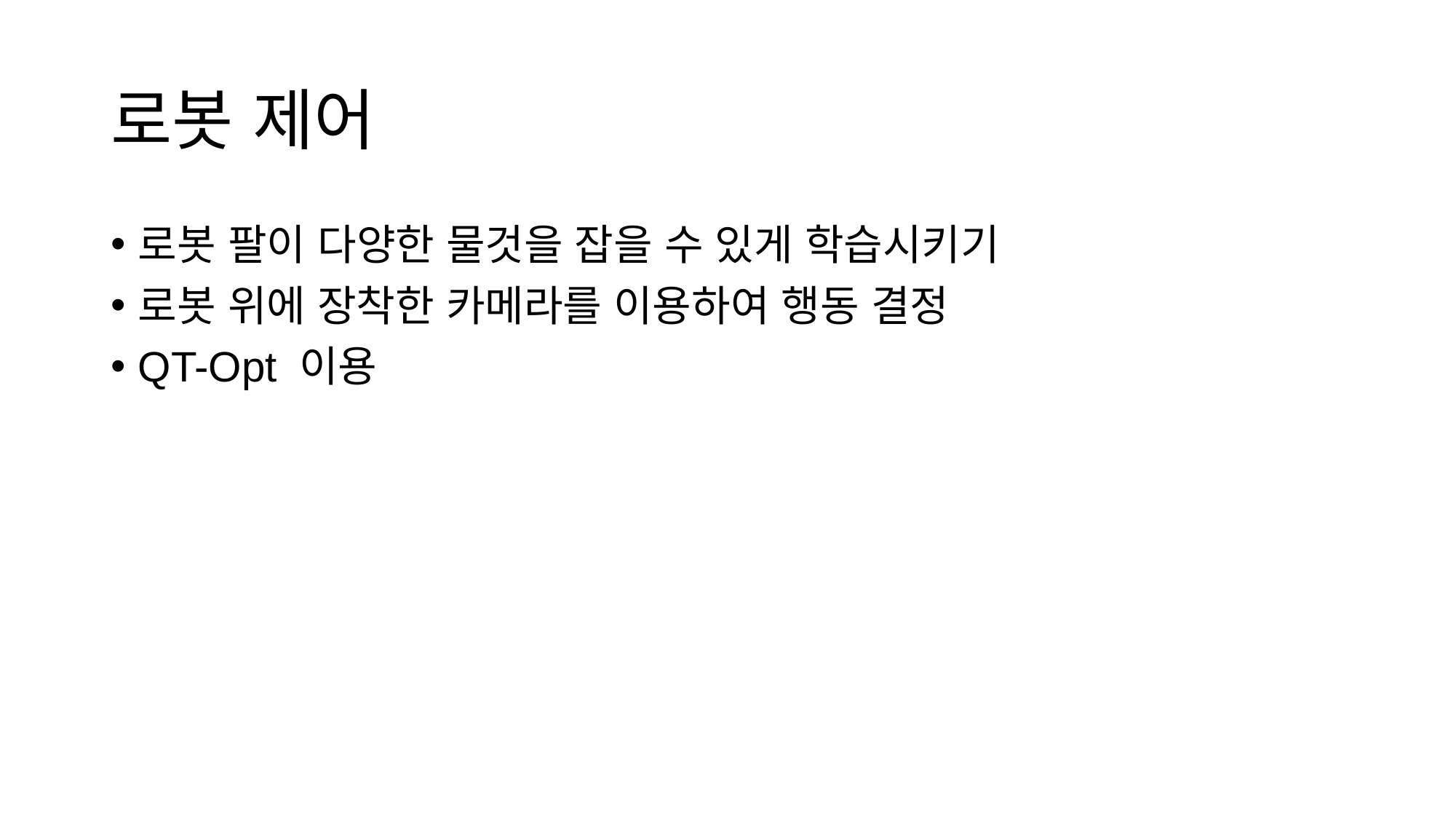

# 로봇 제어
로봇 팔이 다양한 물것을 잡을 수 있게 학습시키기
로봇 위에 장착한 카메라를 이용하여 행동 결정
QT-Opt 이용